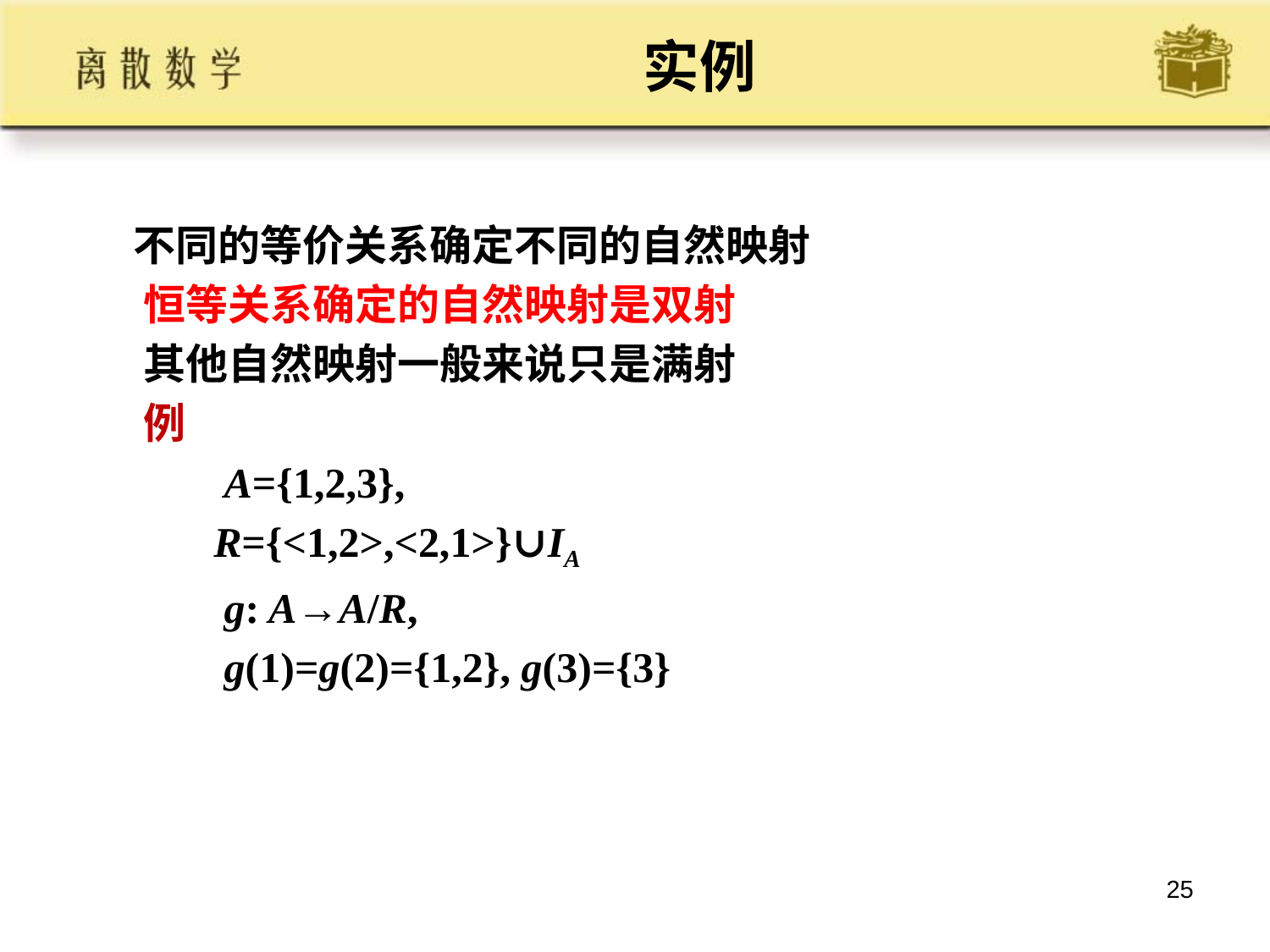

# 实例
     不同的等价关系确定不同的自然映射
      恒等关系确定的自然映射是双射
      其他自然映射一般来说只是满射
      例
              A={1,2,3},
             R={<1,2>,<2,1>}∪IA
              g: A→A/R,
              g(1)=g(2)={1,2}, g(3)={3}
25